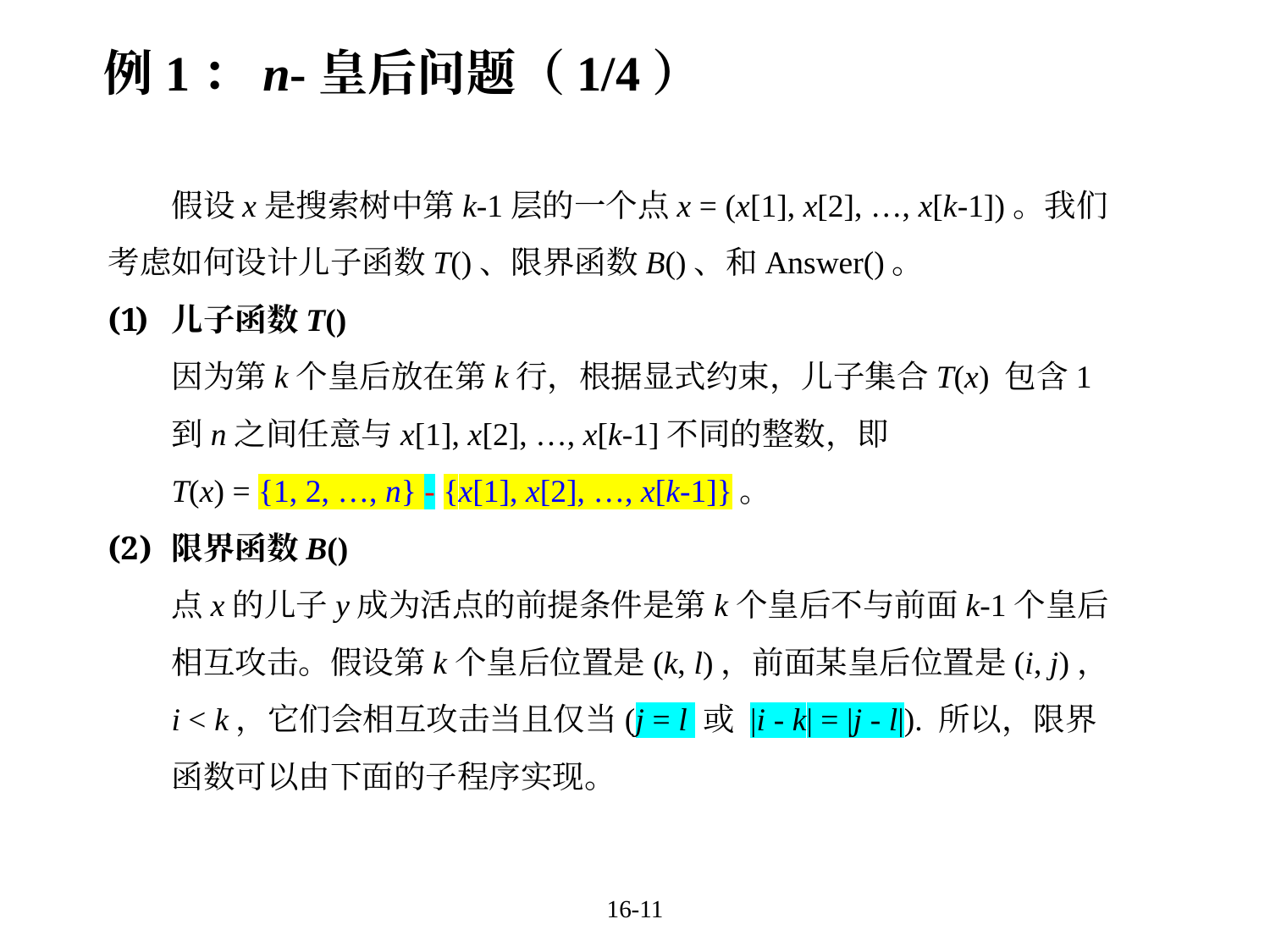

例1：n-皇后问题（1/4）

假设x是搜索树中第k-1层的一个点x = (x[1], x[2], …, x[k-1])。我们考虑如何设计儿子函数T()、限界函数B()、和Answer()。
儿子函数T()
因为第k个皇后放在第k行，根据显式约束，儿子集合T(x) 包含1到n之间任意与x[1], x[2], …, x[k-1]不同的整数，即
T(x) = {1, 2, …, n} - {x[1], x[2], …, x[k-1]}。
限界函数B()
点x的儿子y成为活点的前提条件是第k个皇后不与前面k-1个皇后相互攻击。假设第k个皇后位置是(k, l)，前面某皇后位置是(i, j)，i < k，它们会相互攻击当且仅当(j = l 或 |i - k| = |j - l|). 所以，限界函数可以由下面的子程序实现。
16-11